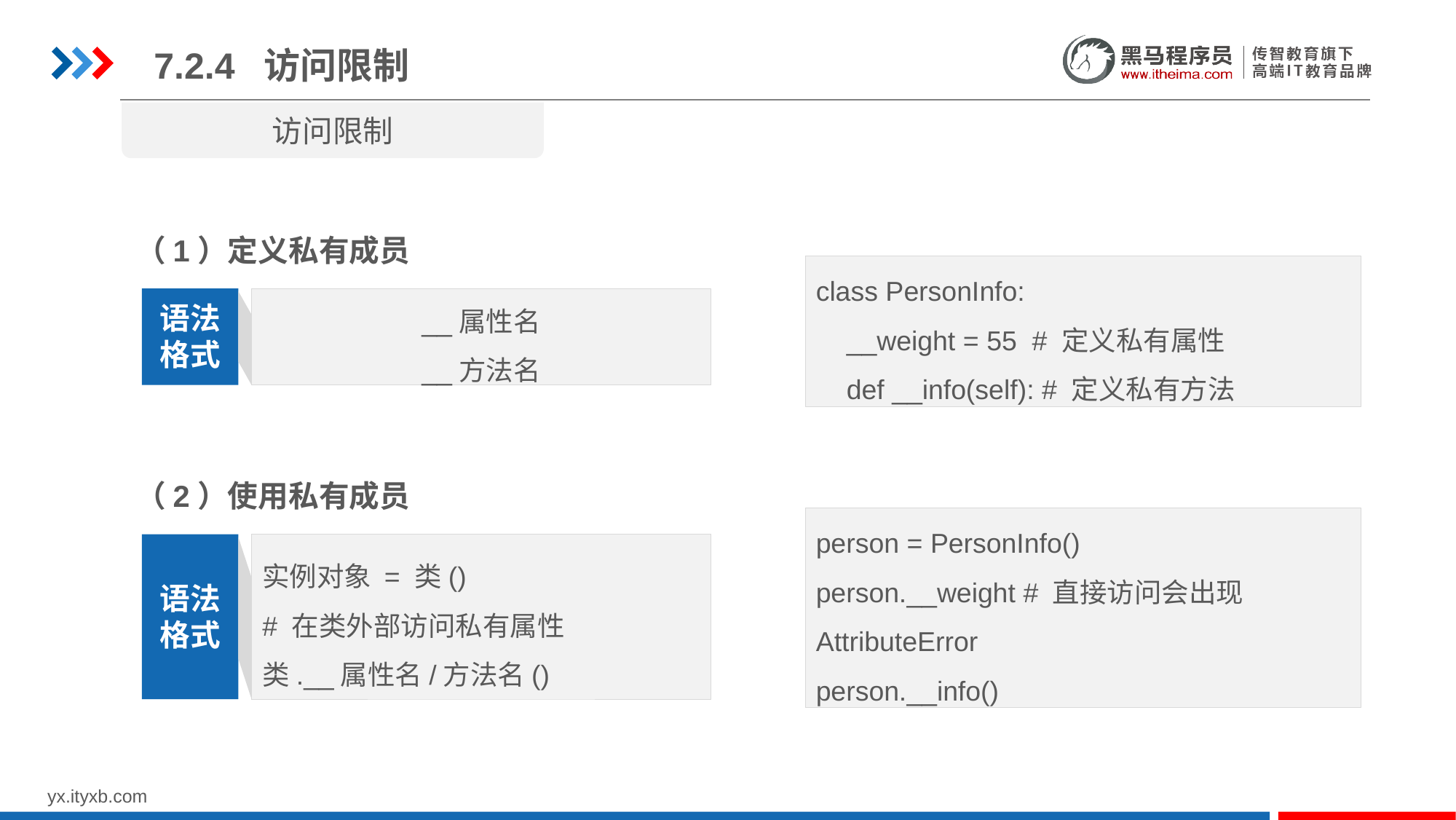

7.2.4  访问限制

访问限制
（1）定义私有成员
class PersonInfo:
    __weight = 55  # 定义私有属性
    def __info(self): # 定义私有方法

__属性名
__方法名

语法
格式
（2）使用私有成员
person = PersonInfo()
person.__weight # 直接访问会出现AttributeError
person.__info()

实例对象 = 类()
# 在类外部访问私有属性
类.__属性名/方法名()

语法
格式